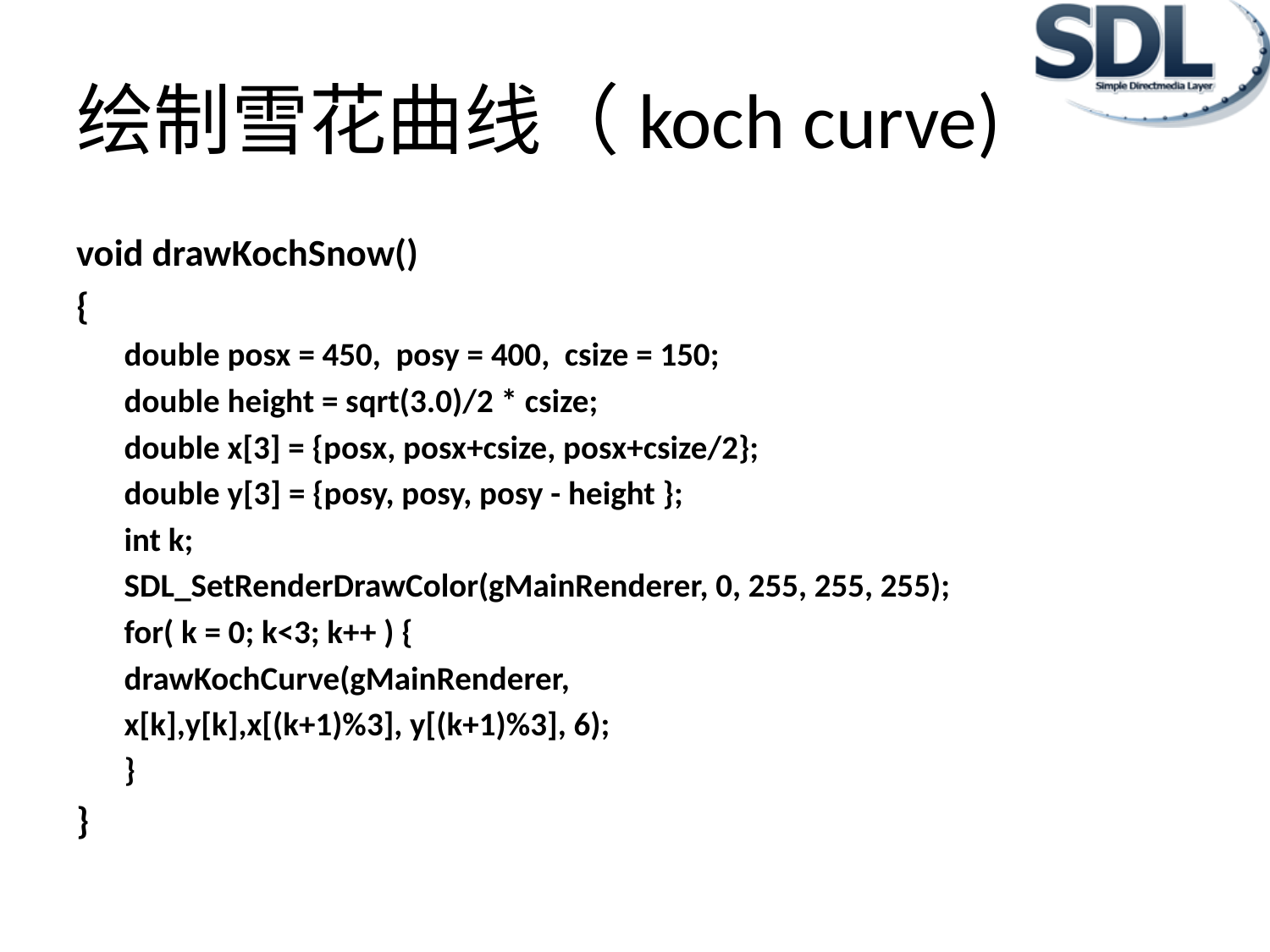

# 绘制雪花曲线（koch curve)
void drawKochSnow()
{
double posx = 450,  posy = 400,  csize = 150;
double height = sqrt(3.0)/2 * csize;
double x[3] = {posx, posx+csize, posx+csize/2};
double y[3] = {posy, posy, posy - height };
int k;
SDL_SetRenderDrawColor(gMainRenderer, 0, 255, 255, 255);
for( k = 0; k<3; k++ ) {
	drawKochCurve(gMainRenderer,
		x[k],y[k],x[(k+1)%3], y[(k+1)%3], 6);
}
}